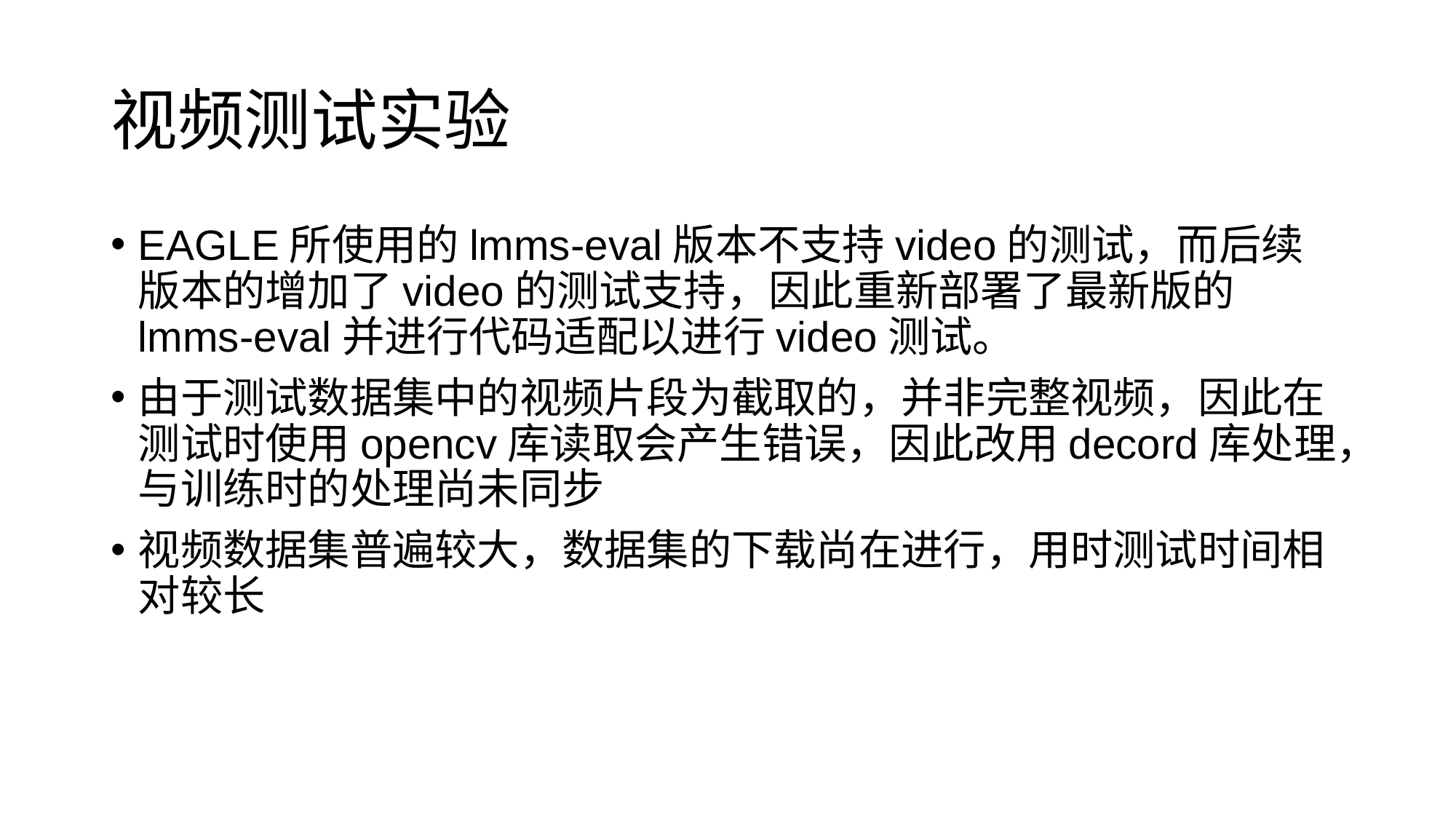

# 视频测试实验
EAGLE所使用的lmms-eval版本不支持video的测试，而后续版本的增加了video的测试支持，因此重新部署了最新版的lmms-eval并进行代码适配以进行video测试。
由于测试数据集中的视频片段为截取的，并非完整视频，因此在测试时使用opencv库读取会产生错误，因此改用decord库处理，与训练时的处理尚未同步
视频数据集普遍较大，数据集的下载尚在进行，用时测试时间相对较长